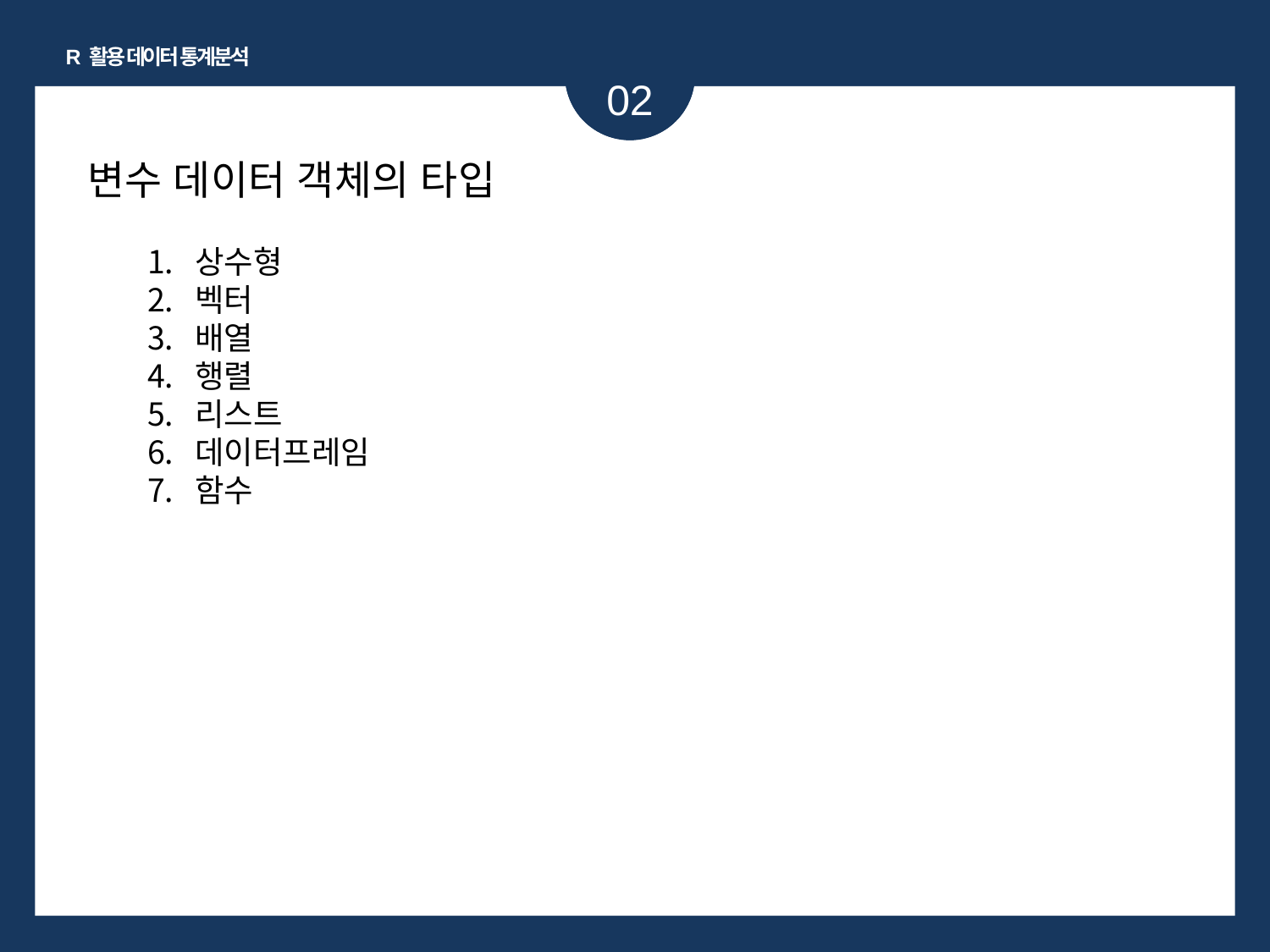

R 활용 데이터 통계분석
02
변수 데이터 객체의 타입
상수형
벡터
배열
행렬
리스트
데이터프레임
함수